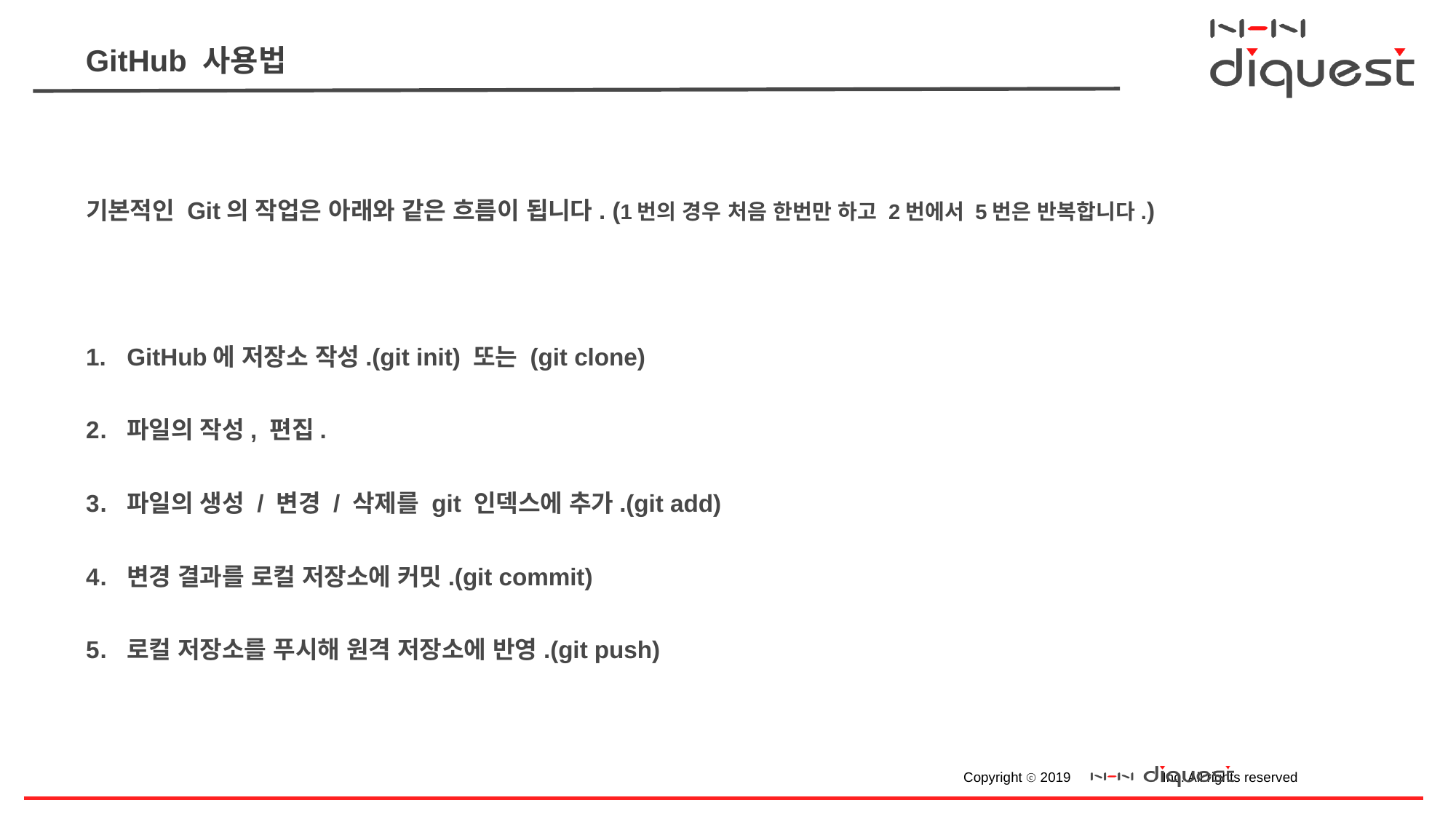

# GitHub 사용법
기본적인 Git의 작업은 아래와 같은 흐름이 됩니다. (1번의 경우 처음 한번만 하고 2번에서 5번은 반복합니다.)

GitHub에 저장소 작성.(git init) 또는 (git clone)
파일의 작성, 편집.
파일의 생성 / 변경 / 삭제를 git 인덱스에 추가.(git add)
변경 결과를 로컬 저장소에 커밋.(git commit)
로컬 저장소를 푸시해 원격 저장소에 반영.(git push)